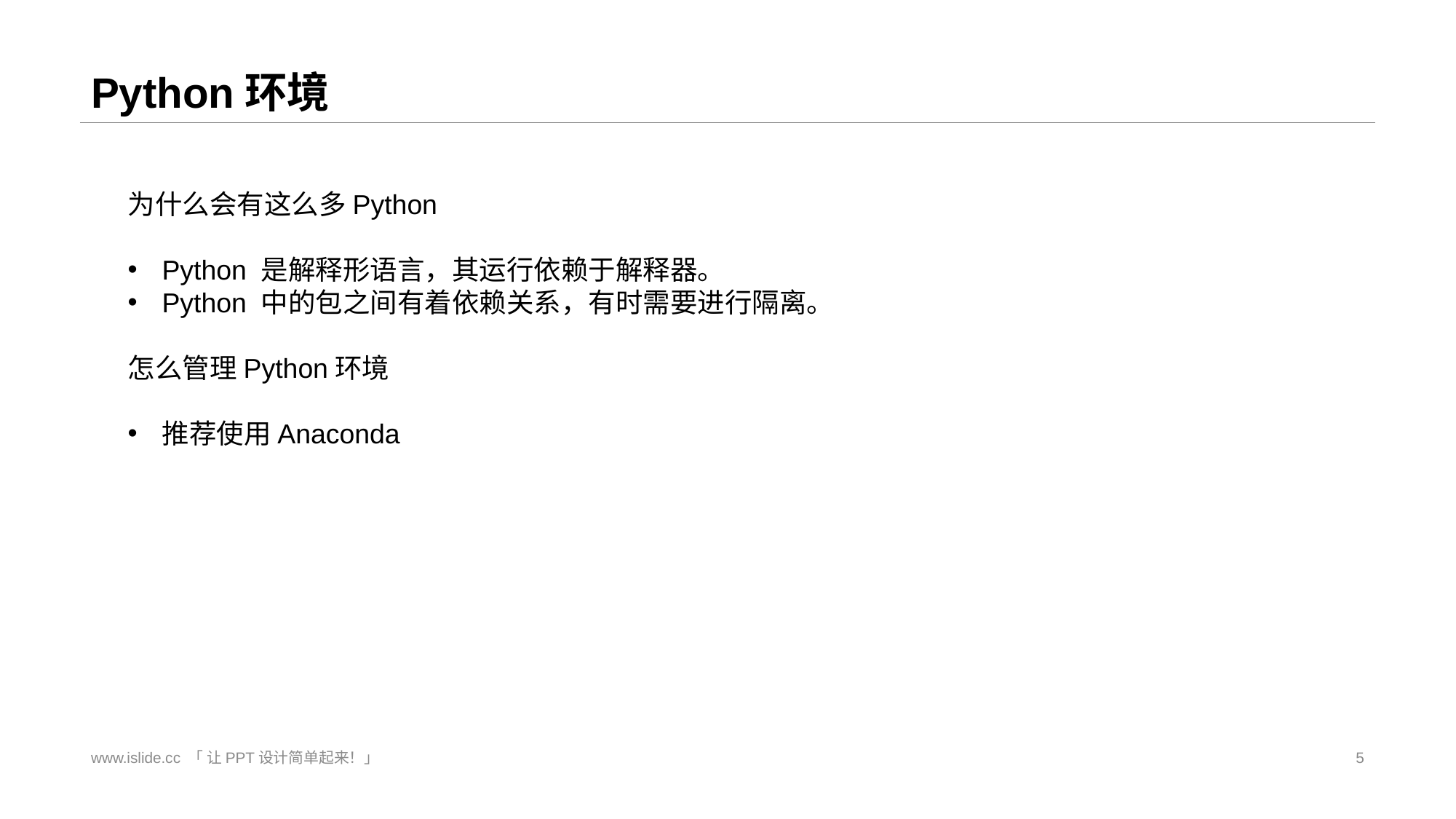

# Python环境
为什么会有这么多Python

Python 是解释形语言，其运行依赖于解释器。
Python 中的包之间有着依赖关系，有时需要进行隔离。

怎么管理Python环境

推荐使用Anaconda

www.islide.cc 「 让PPT设计简单起来！」
5